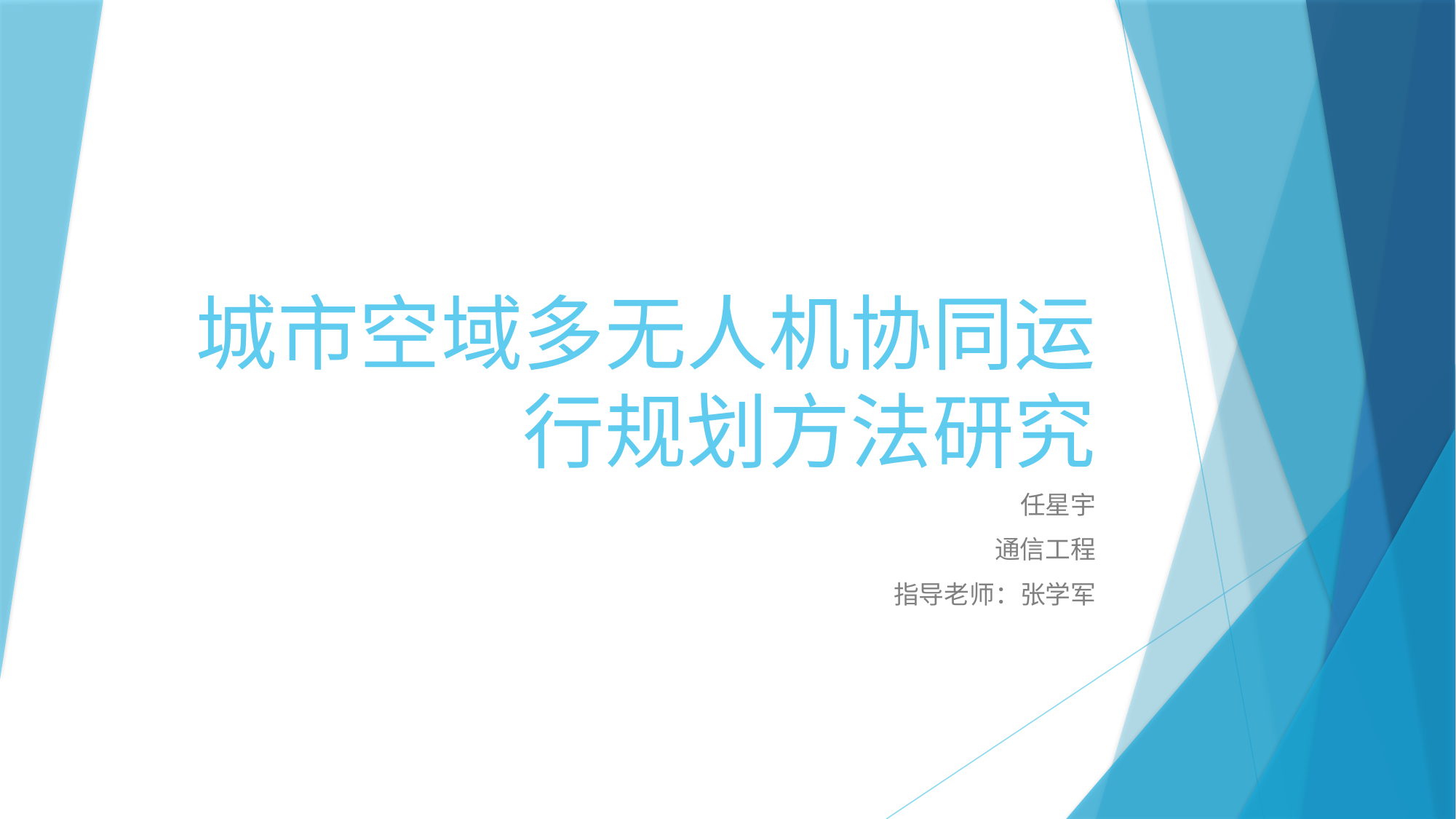

# 城市空域多无人机协同运行规划方法研究
任星宇
通信工程
指导老师：张学军